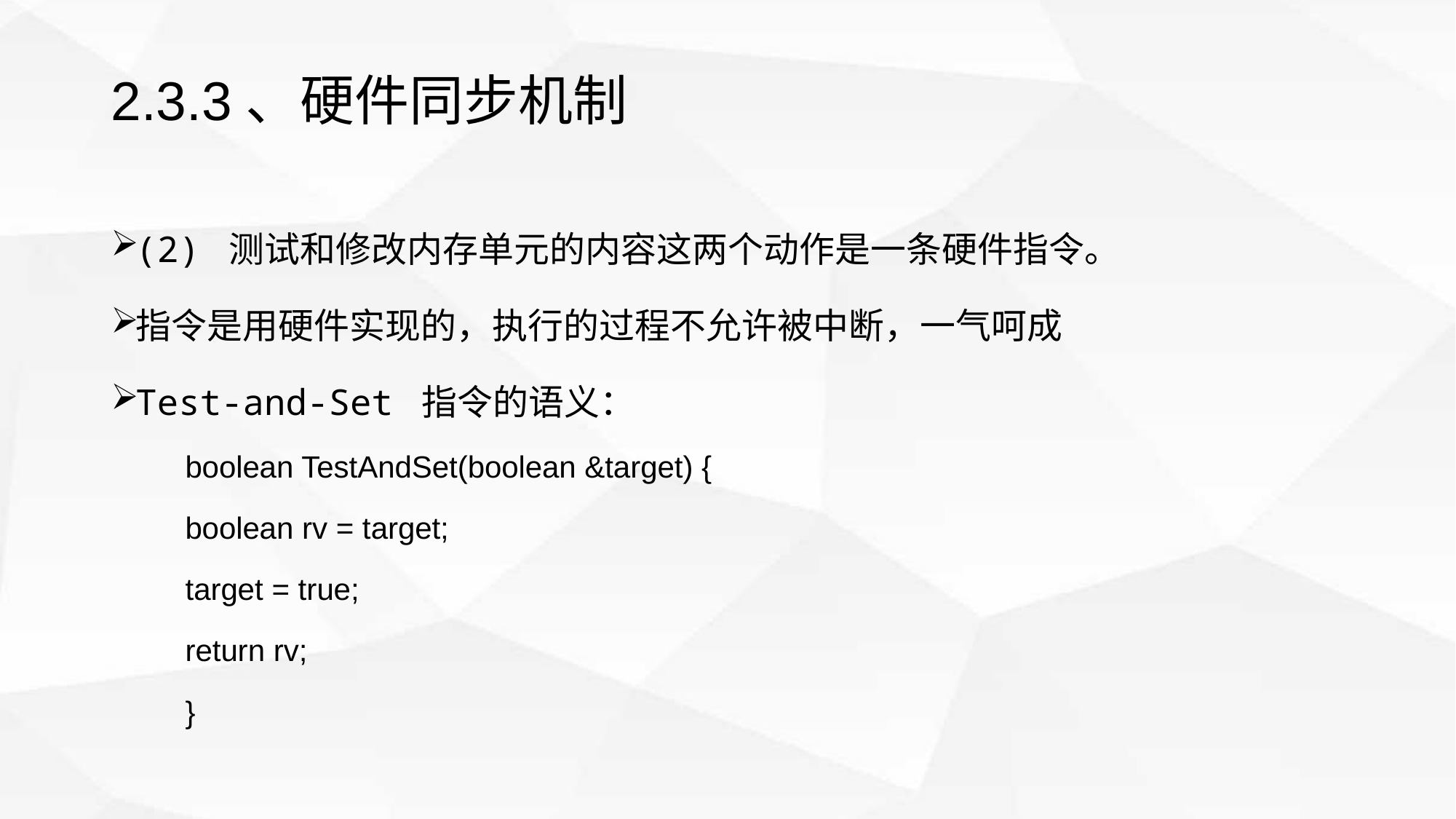

# 2.3.3、硬件同步机制
(2) 测试和修改内存单元的内容这两个动作是一条硬件指令。
指令是用硬件实现的，执行的过程不允许被中断，一气呵成
Test-and-Set 指令的语义：
		boolean TestAndSet(boolean &target) {
			boolean rv = target;
			target = true;
			return rv;
		}